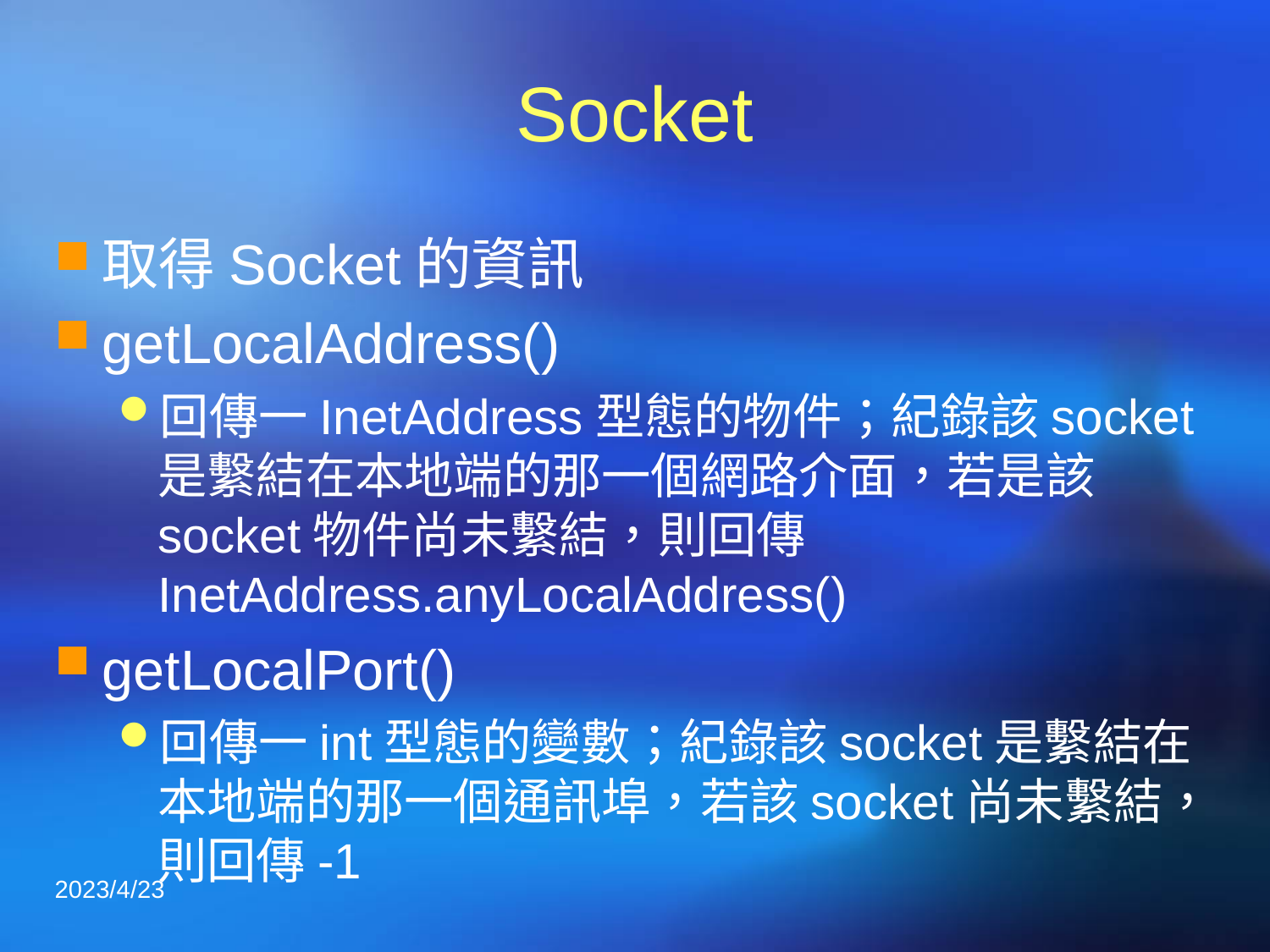

# Socket
取得Socket的資訊
getLocalAddress()
回傳一InetAddress型態的物件；紀錄該socket是繫結在本地端的那一個網路介面，若是該socket物件尚未繫結，則回傳InetAddress.anyLocalAddress()
getLocalPort()
回傳一int型態的變數；紀錄該socket是繫結在本地端的那一個通訊埠，若該socket尚未繫結，則回傳-1
2023/4/23